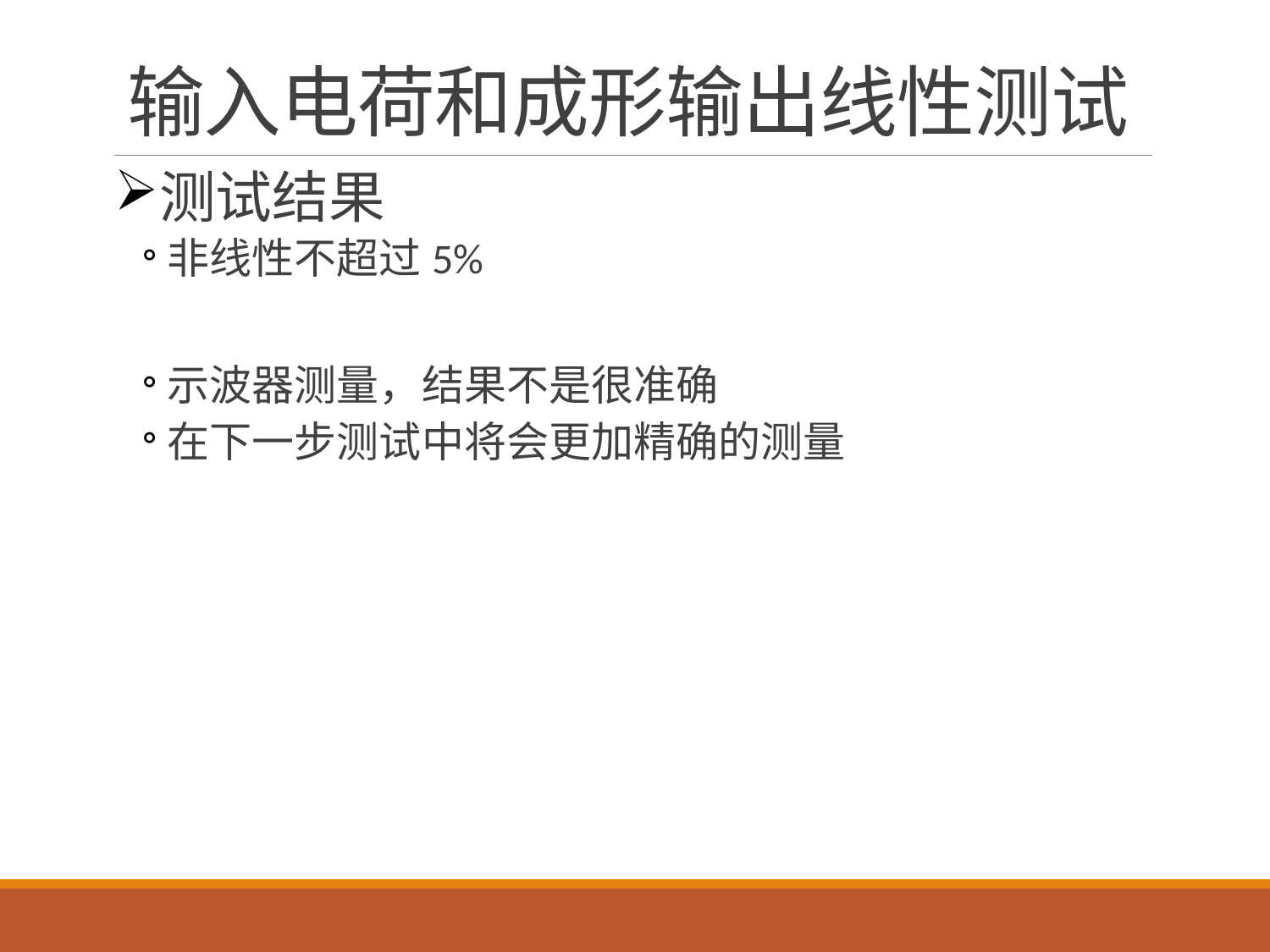

# 输入电荷和成形输出线性测试
测试结果
非线性不超过5%

示波器测量，结果不是很准确
在下一步测试中将会更加精确的测量